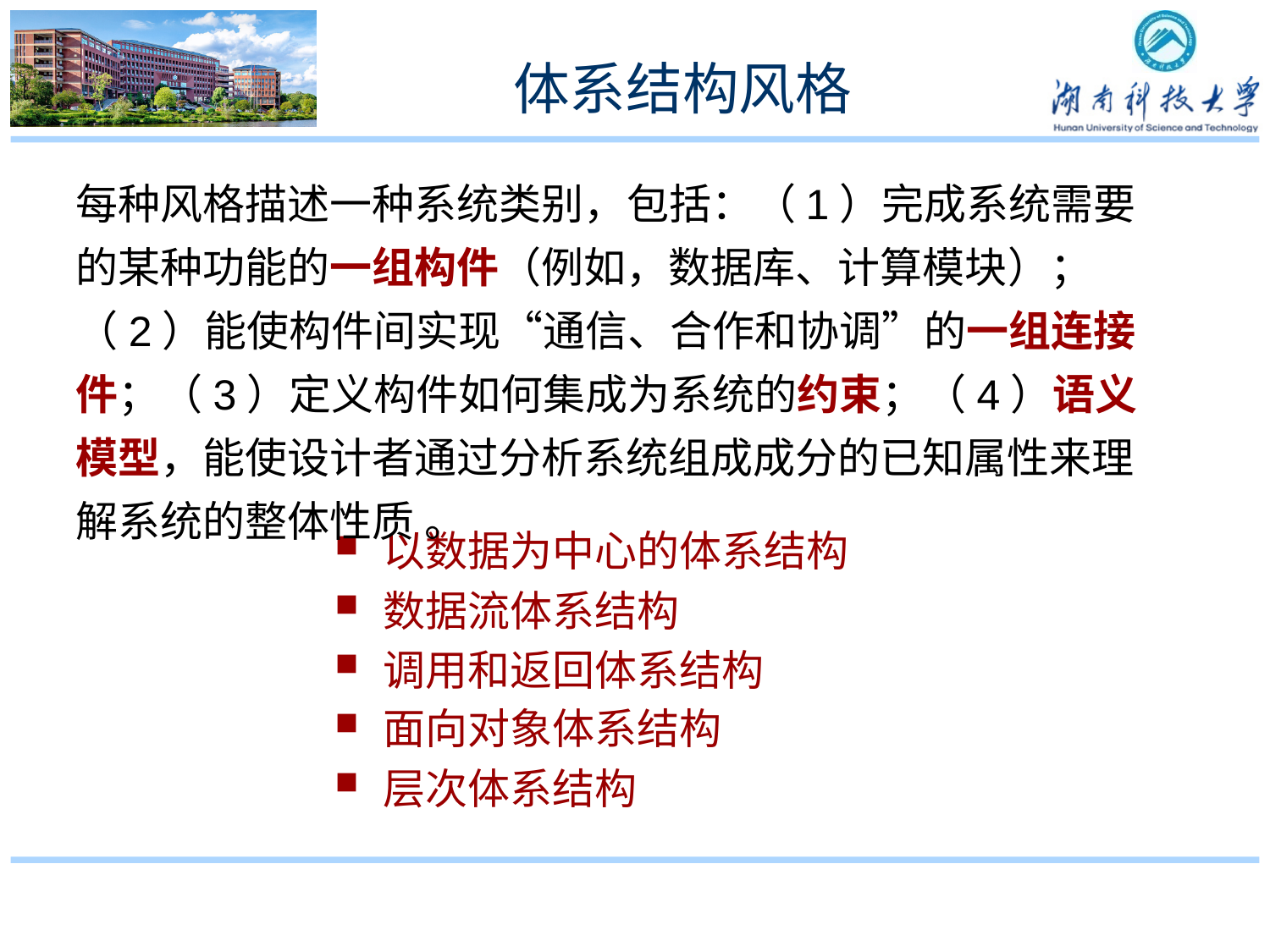

# 体系结构风格
每种风格描述一种系统类别，包括：（1）完成系统需要的某种功能的一组构件（例如，数据库、计算模块）；（2）能使构件间实现“通信、合作和协调”的一组连接件；（3）定义构件如何集成为系统的约束；（4）语义模型，能使设计者通过分析系统组成成分的已知属性来理解系统的整体性质 。
以数据为中心的体系结构
数据流体系结构
调用和返回体系结构
面向对象体系结构
层次体系结构
5